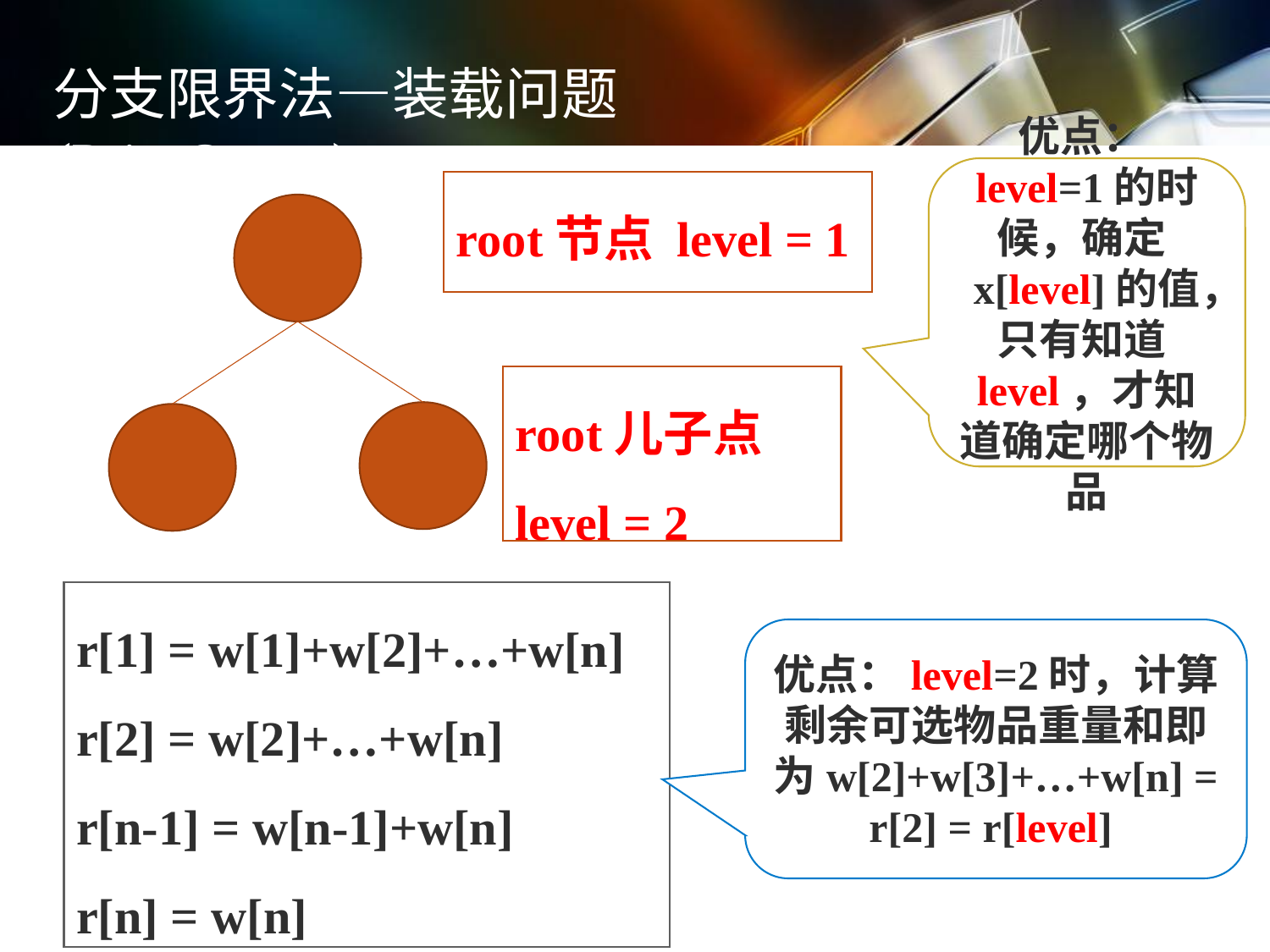

分支限界法—装载问题(PriorQueue)
优点：level=1的时候，确定x[level]的值，只有知道level，才知道确定哪个物品
root节点 level = 1

root儿子点 level = 2

r[1] = w[1]+w[2]+…+w[n]
r[2] = w[2]+…+w[n]
r[n-1] = w[n-1]+w[n]
r[n] = w[n]

优点：level=2时，计算剩余可选物品重量和即为w[2]+w[3]+…+w[n] = r[2] = r[level]